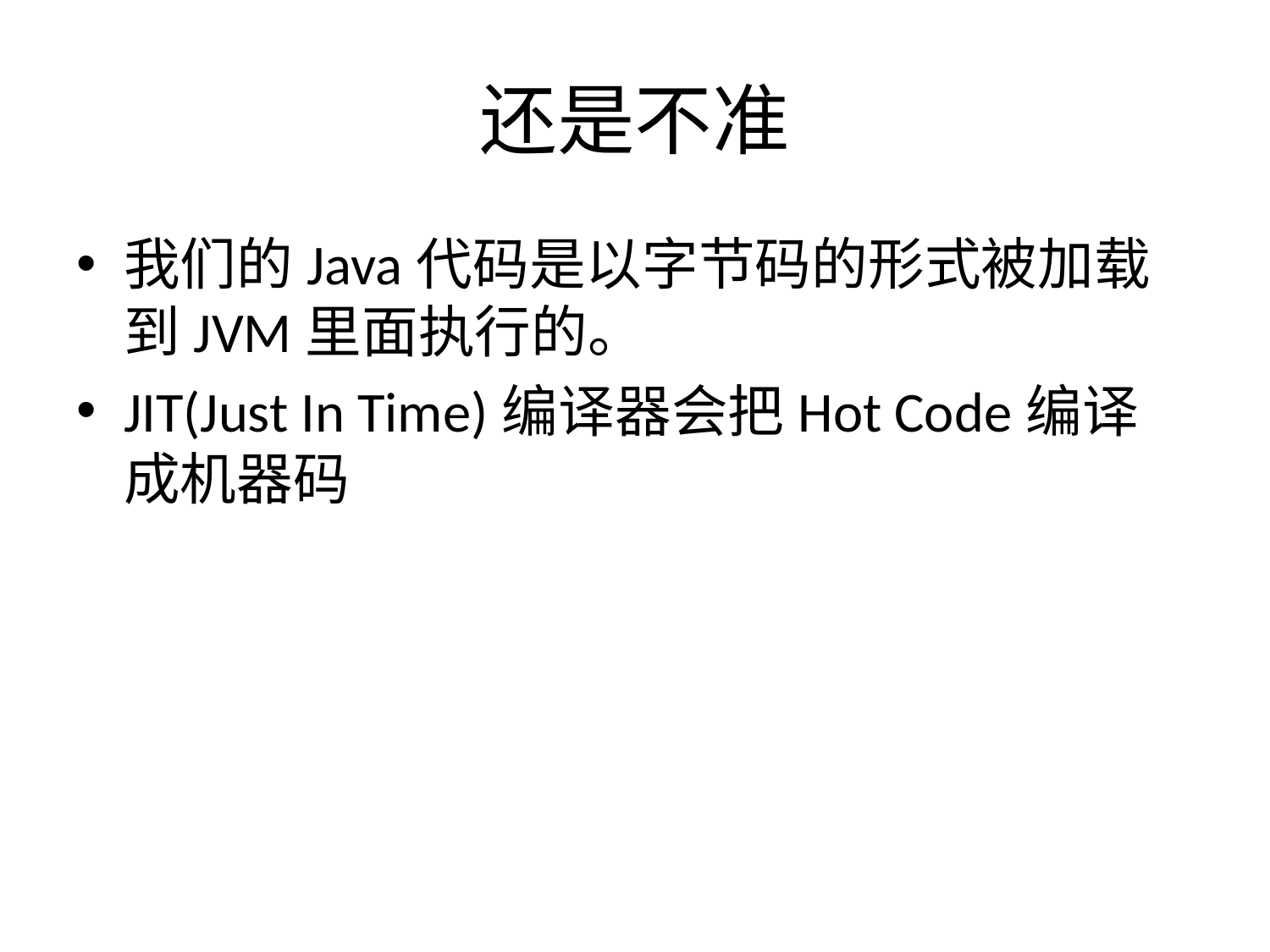

# 还是不准
我们的Java代码是以字节码的形式被加载到JVM里面执行的。
JIT(Just In Time)编译器会把Hot Code编译成机器码